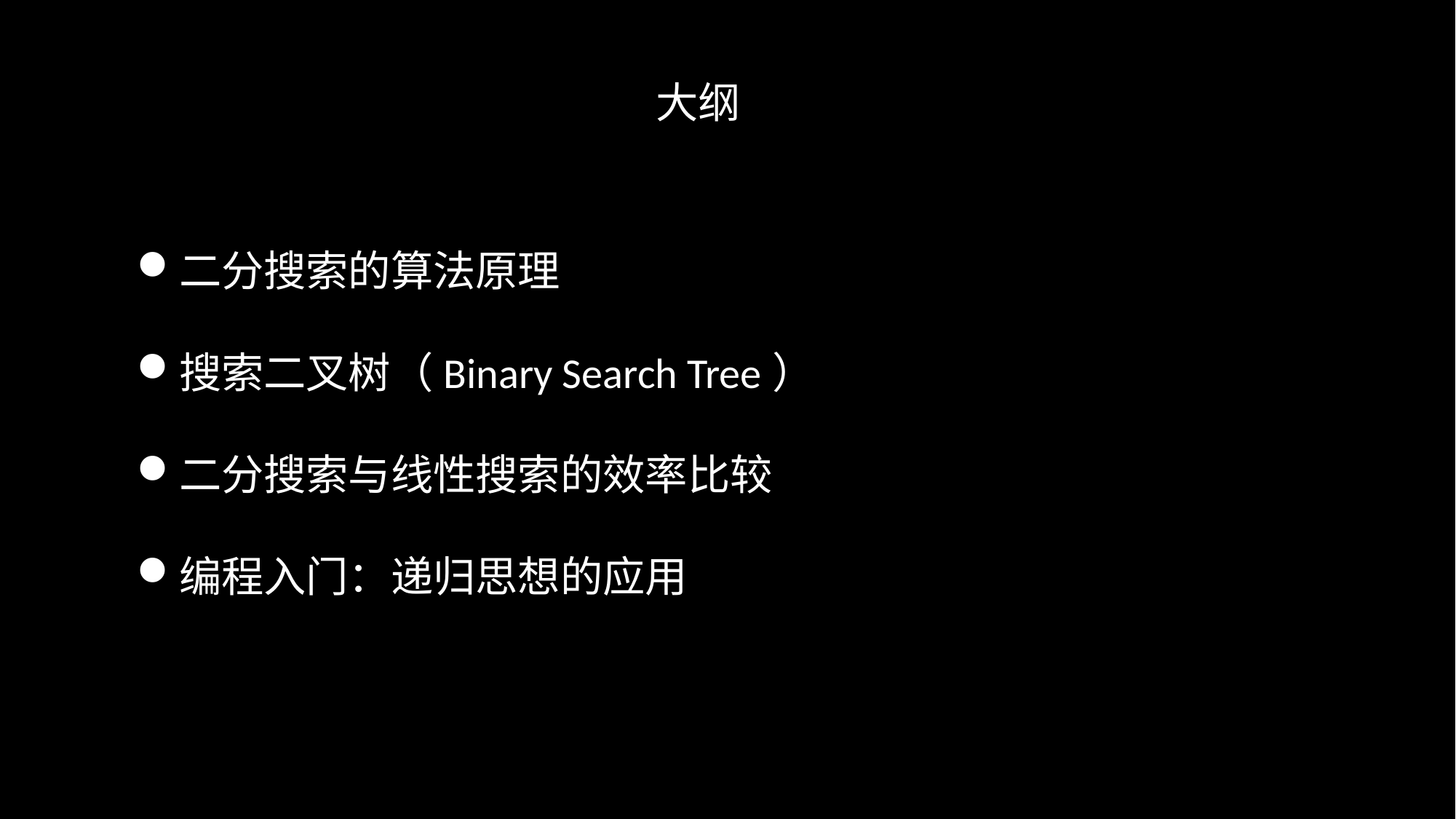

大纲
二分搜索的算法原理
搜索二叉树（Binary Search Tree）
二分搜索与线性搜索的效率比较
编程入门：递归思想的应用